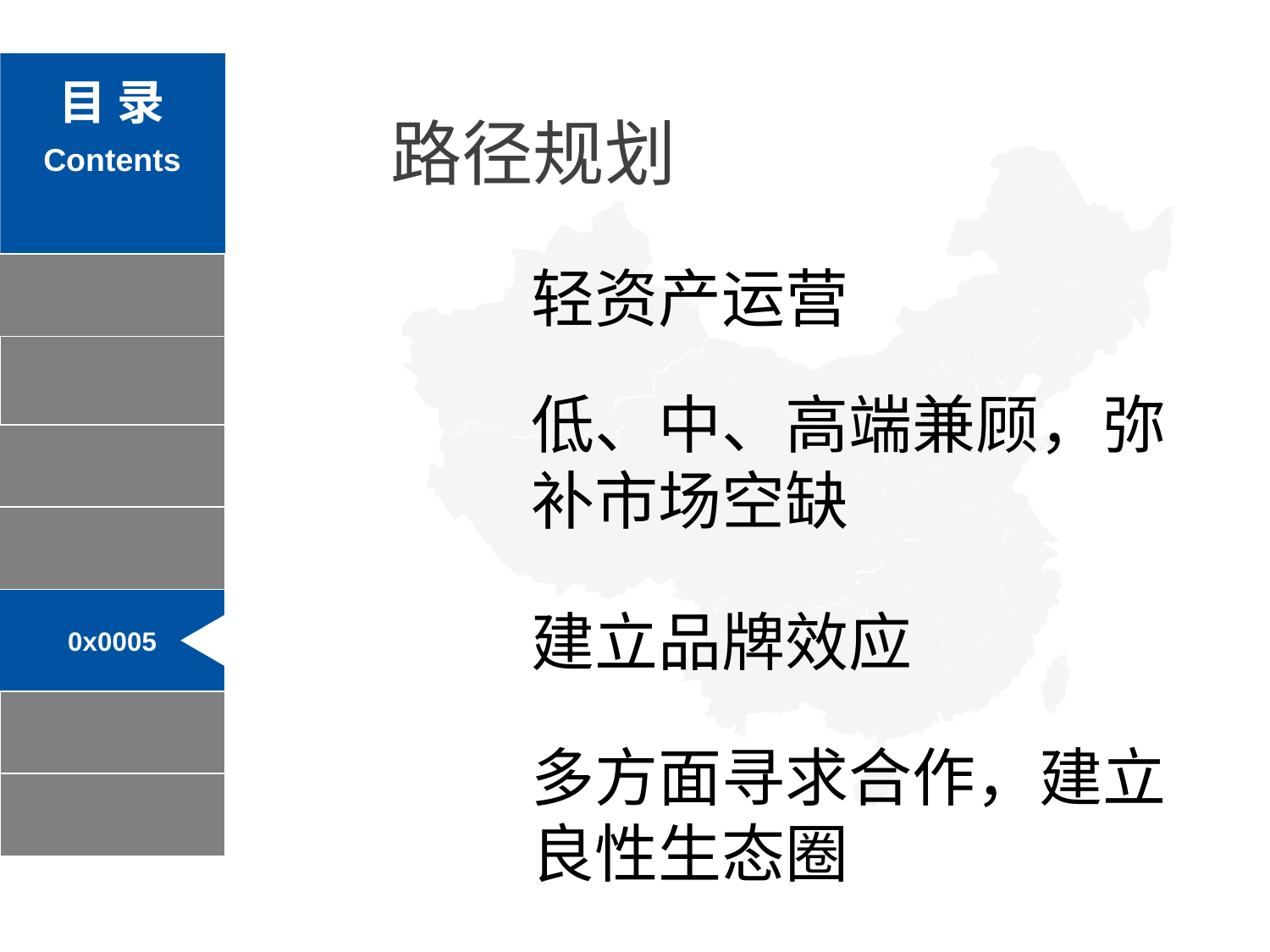

目 录
Contents

0x0005

路径规划
轻资产运营

低、中、高端兼顾，弥补市场空缺
建立品牌效应

多方面寻求合作，建立良性生态圈